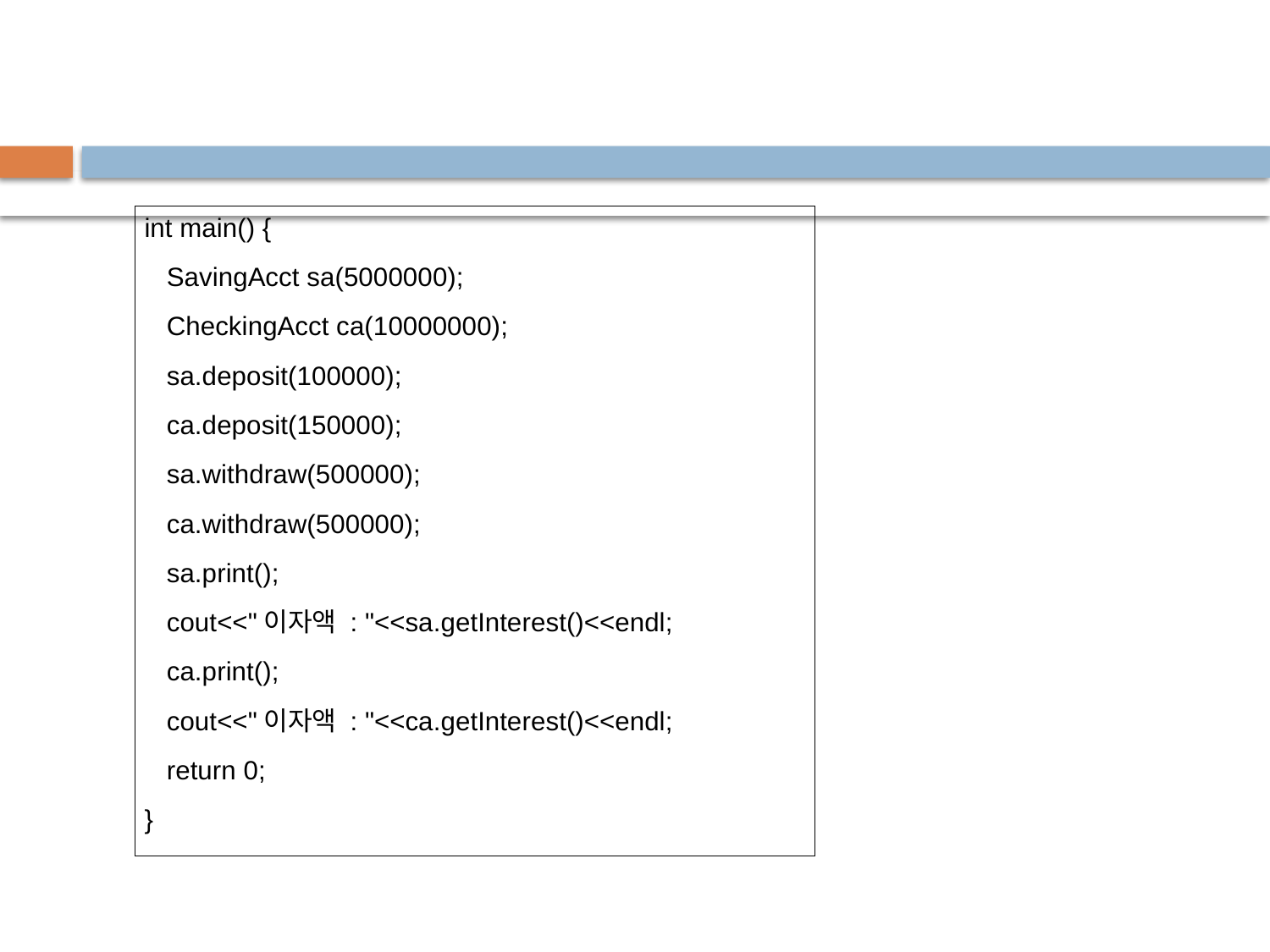

#
int main() {
   SavingAcct sa(5000000);
   CheckingAcct ca(10000000);
   sa.deposit(100000);
   ca.deposit(150000);
   sa.withdraw(500000);
   ca.withdraw(500000);
   sa.print();
   cout<<"이자액 : "<<sa.getInterest()<<endl;
   ca.print();
   cout<<"이자액 : "<<ca.getInterest()<<endl;
   return 0;
}